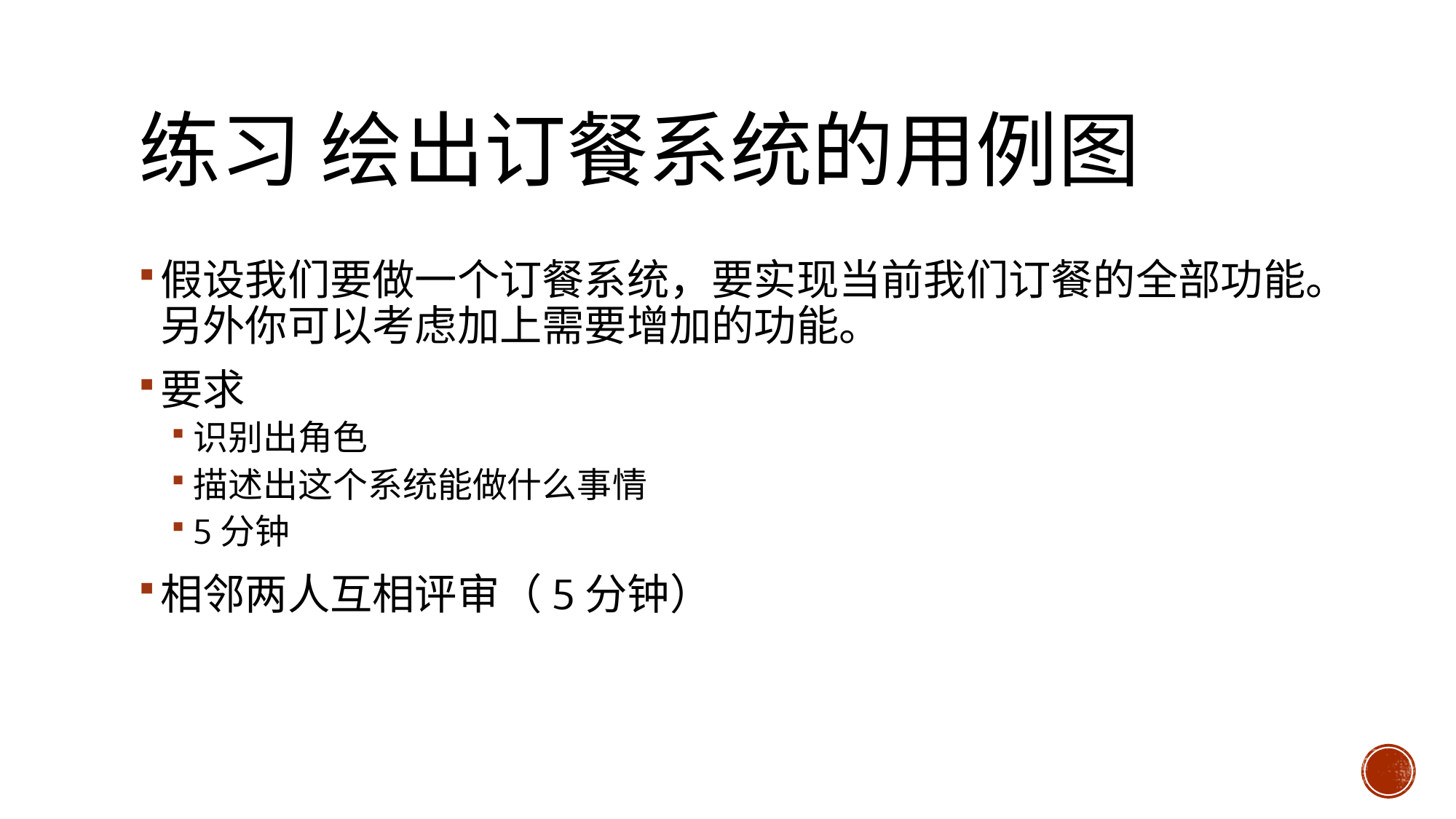

# 练习 绘出订餐系统的用例图
假设我们要做一个订餐系统，要实现当前我们订餐的全部功能。另外你可以考虑加上需要增加的功能。
要求
识别出角色
描述出这个系统能做什么事情
5分钟
相邻两人互相评审（5分钟）